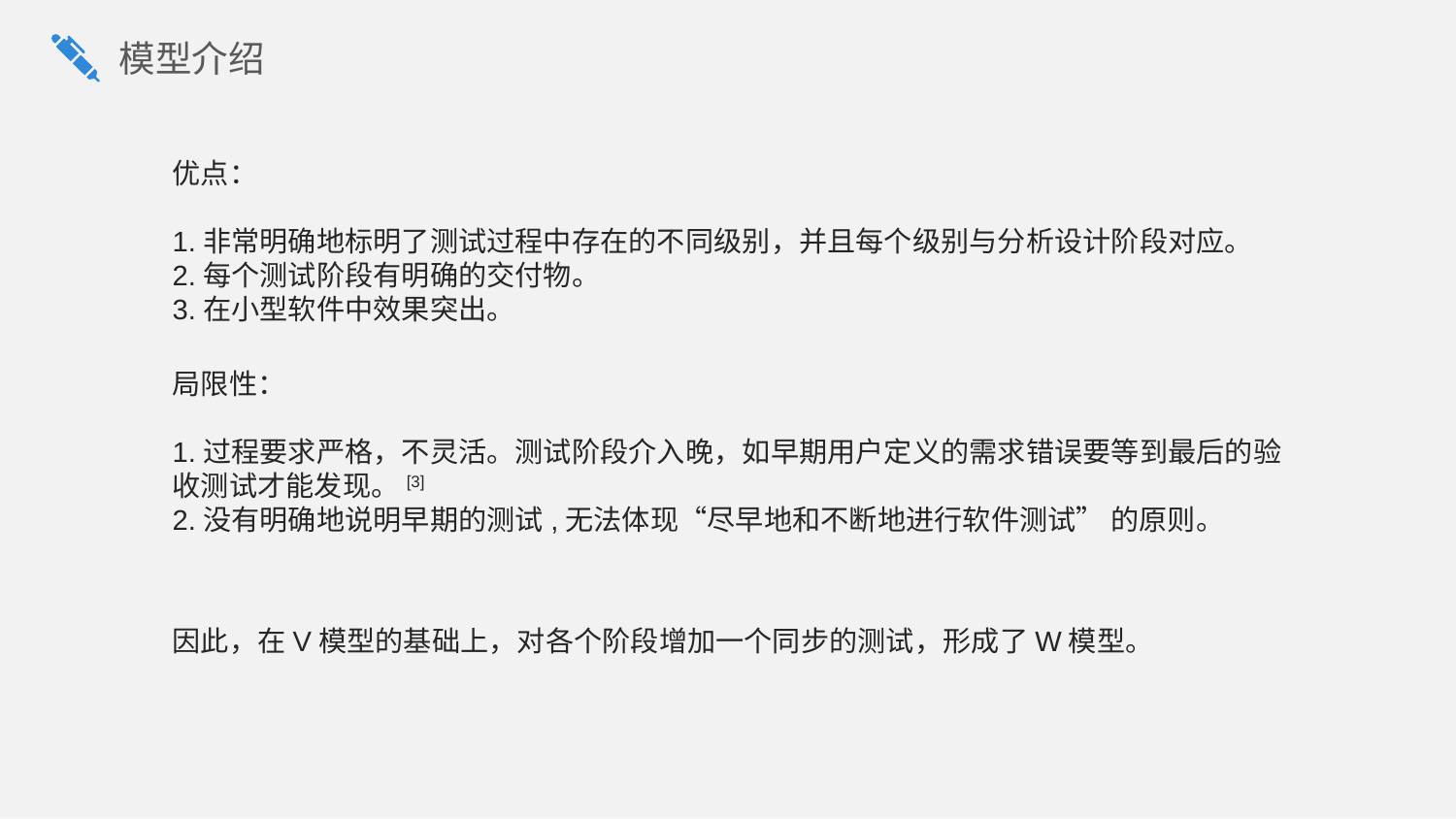

模型介绍
优点：

1.非常明确地标明了测试过程中存在的不同级别，并且每个级别与分析设计阶段对应。
2.每个测试阶段有明确的交付物。
3.在小型软件中效果突出。

局限性：

1.过程要求严格，不灵活。测试阶段介入晚，如早期用户定义的需求错误要等到最后的验收测试才能发现。[3]
2.没有明确地说明早期的测试,无法体现“尽早地和不断地进行软件测试” 的原则。

因此，在V模型的基础上，对各个阶段增加一个同步的测试，形成了W模型。